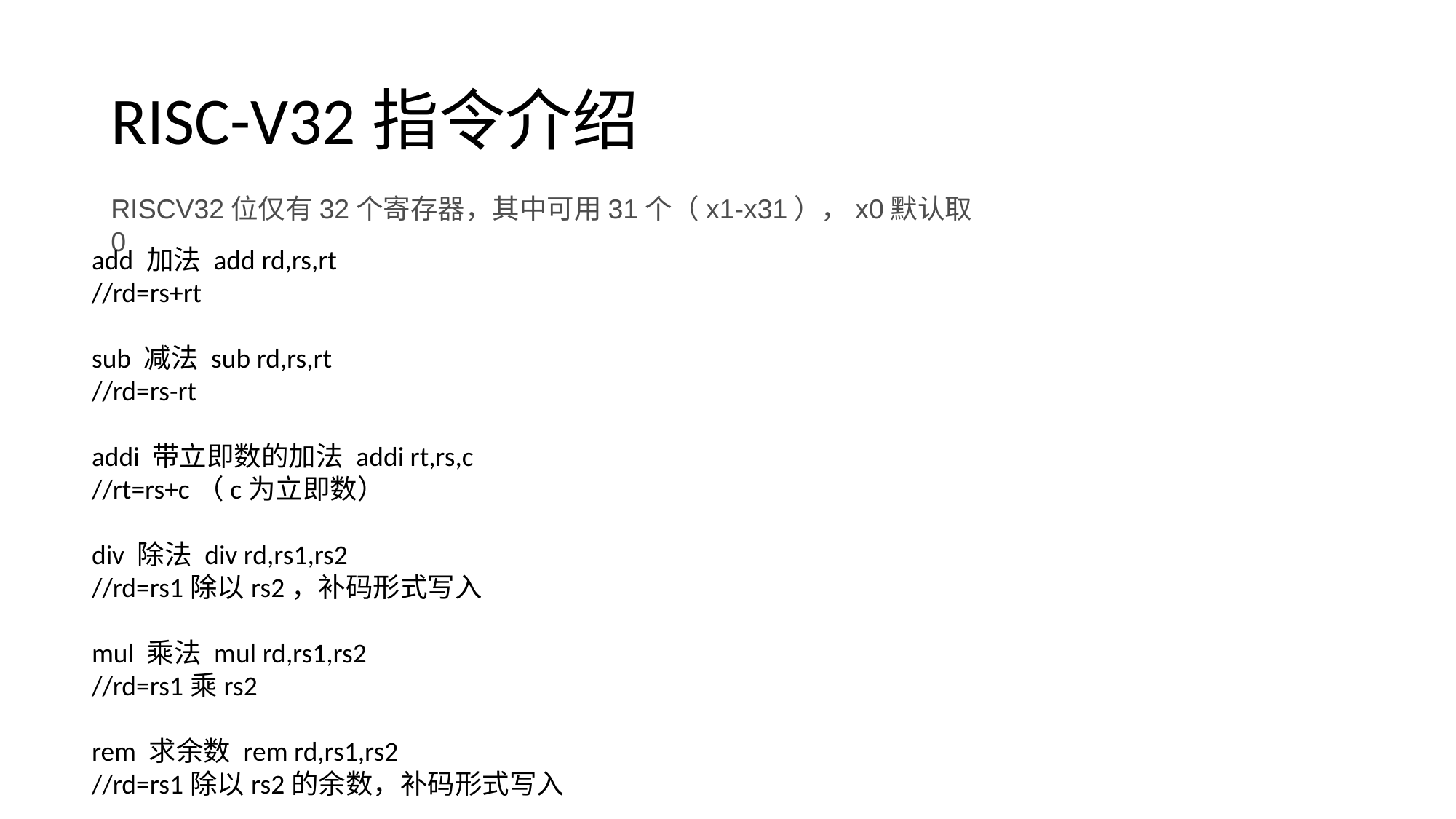

# RISC-V32指令介绍
RISCV32位仅有32个寄存器，其中可用31个（x1-x31），x0默认取0
add 加法 add rd,rs,rt
//rd=rs+rt

sub 减法 sub rd,rs,rt
//rd=rs-rt

addi 带立即数的加法 addi rt,rs,c
//rt=rs+c（c为立即数）

div 除法 div rd,rs1,rs2
//rd=rs1除以rs2，补码形式写入

mul 乘法 mul rd,rs1,rs2
//rd=rs1乘rs2

rem 求余数 rem rd,rs1,rs2
//rd=rs1除以rs2的余数，补码形式写入